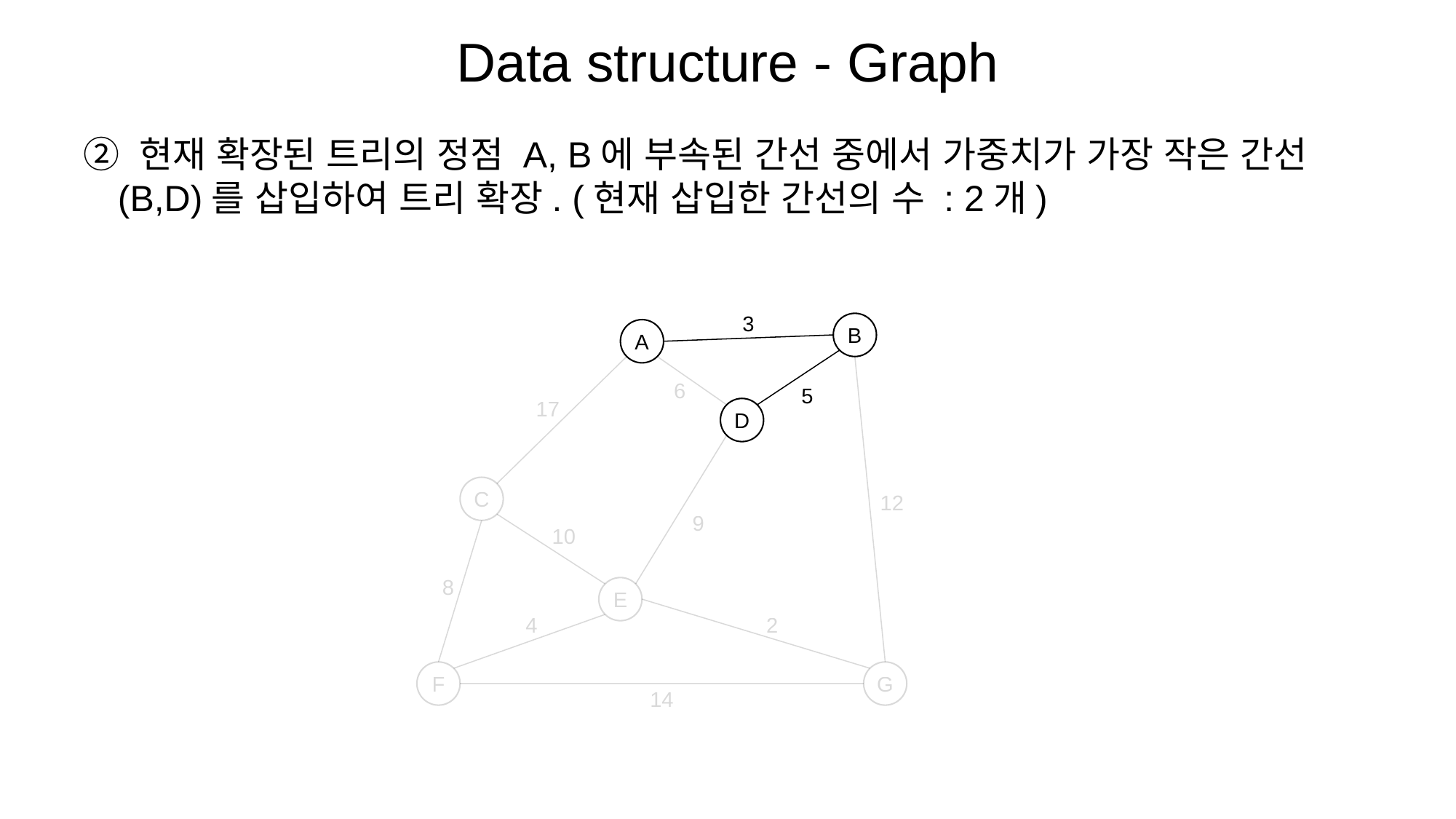

# Data structure - Graph
② 현재 확장된 트리의 정점 A, B에 부속된 간선 중에서 가중치가 가장 작은 간선 (B,D)를 삽입하여 트리 확장. (현재 삽입한 간선의 수 : 2개)

3
B
A
6
5
17
D
C
12
9
10
8
E
4
2
F
G
14